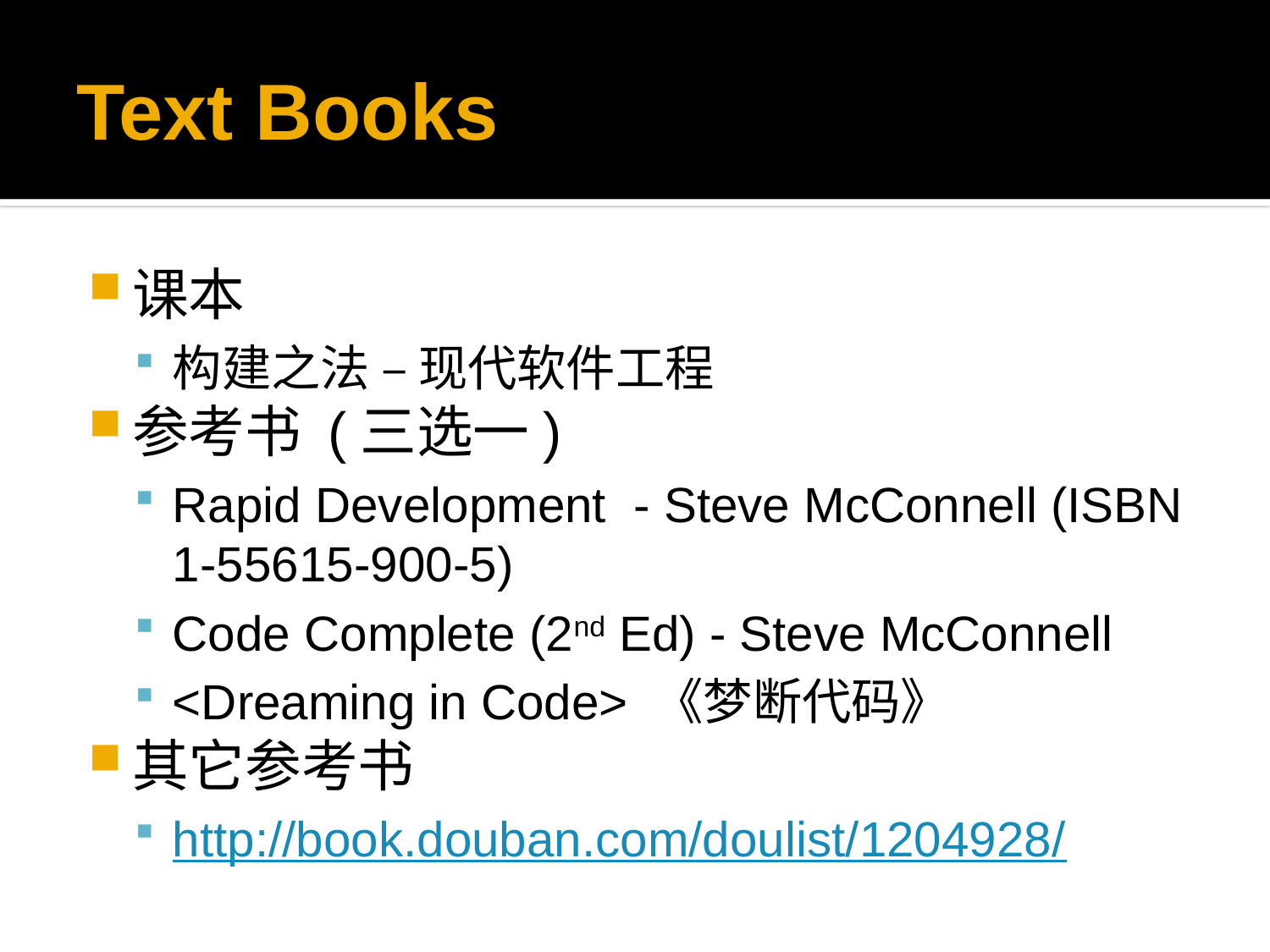

# Text Books
课本
构建之法 – 现代软件工程
参考书 (三选一)
Rapid Development  - Steve McConnell (ISBN 1-55615-900-5)
Code Complete (2nd Ed) - Steve McConnell
<Dreaming in Code> 《梦断代码》
其它参考书
http://book.douban.com/doulist/1204928/